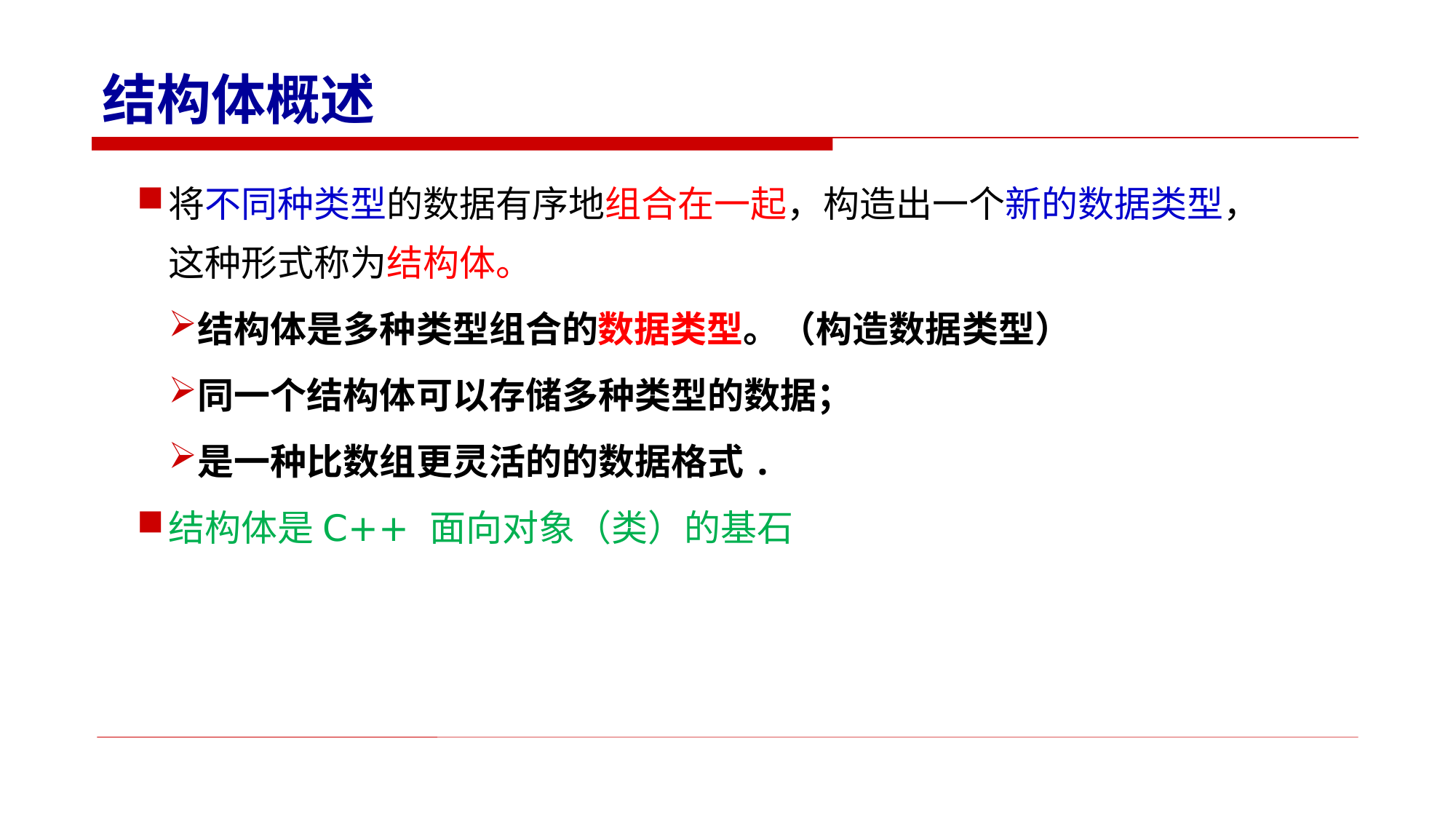

# 结构体概述
将不同种类型的数据有序地组合在一起，构造出一个新的数据类型，这种形式称为结构体。
结构体是多种类型组合的数据类型。（构造数据类型）
同一个结构体可以存储多种类型的数据；
是一种比数组更灵活的的数据格式.
结构体是C++ 面向对象（类）的基石